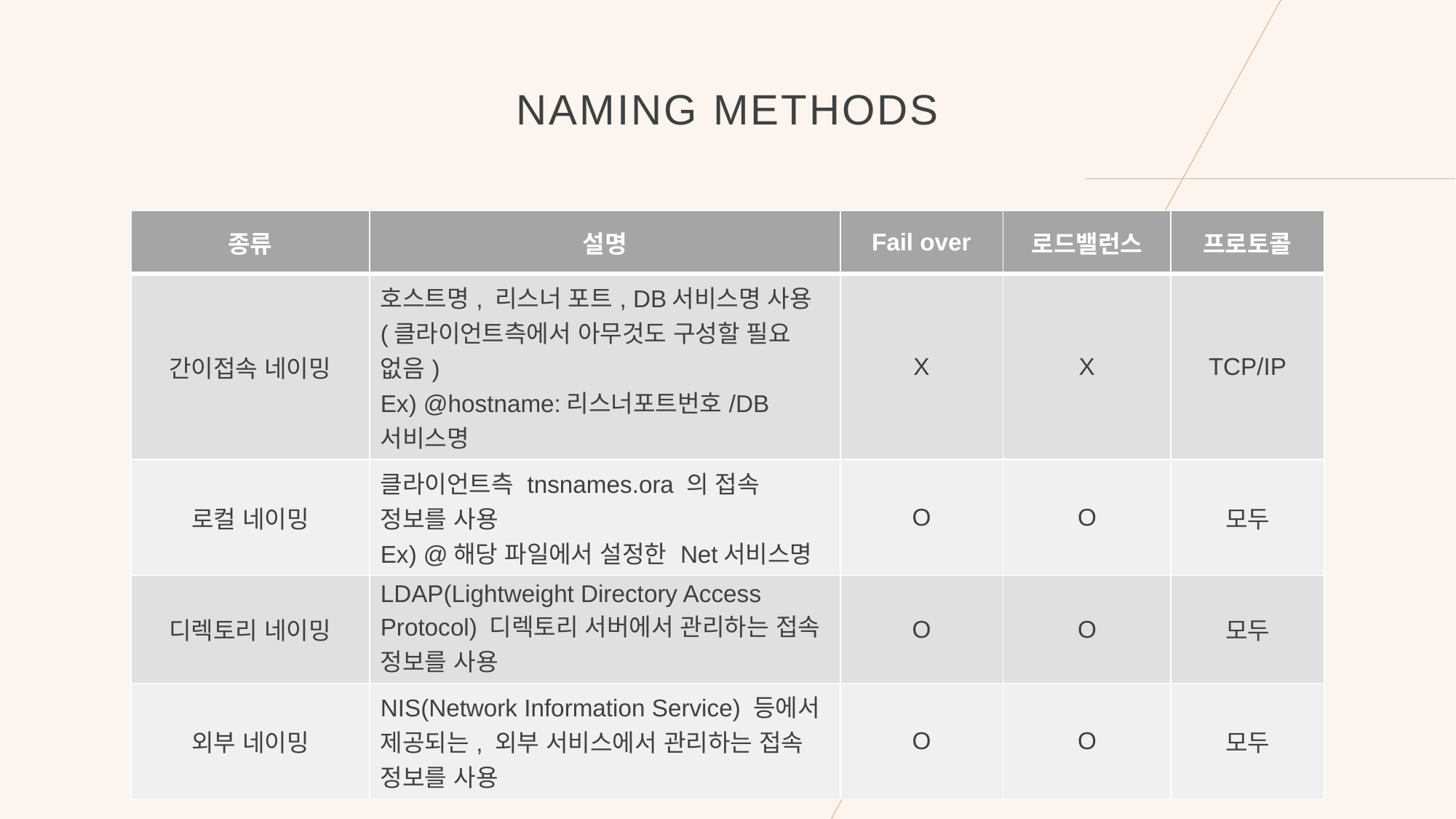

# Naming Methods
| 종류 | 설명 | Fail over | 로드밸런스 | 프로토콜 |
| --- | --- | --- | --- | --- |
| 간이접속 네이밍 | 호스트명, 리스너 포트, DB서비스명 사용 (클라이언트측에서 아무것도 구성할 필요 없음) Ex) @hostname:리스너포트번호/DB서비스명 | X | X | TCP/IP |
| 로컬 네이밍 | 클라이언트측 tnsnames.ora 의 접속 정보를 사용 Ex) @해당 파일에서 설정한 Net서비스명 | O | O | 모두 |
| 디렉토리 네이밍 | LDAP(Lightweight Directory Access Protocol) 디렉토리 서버에서 관리하는 접속 정보를 사용 | O | O | 모두 |
| 외부 네이밍 | NIS(Network Information Service) 등에서 제공되는, 외부 서비스에서 관리하는 접속 정보를 사용 | O | O | 모두 |